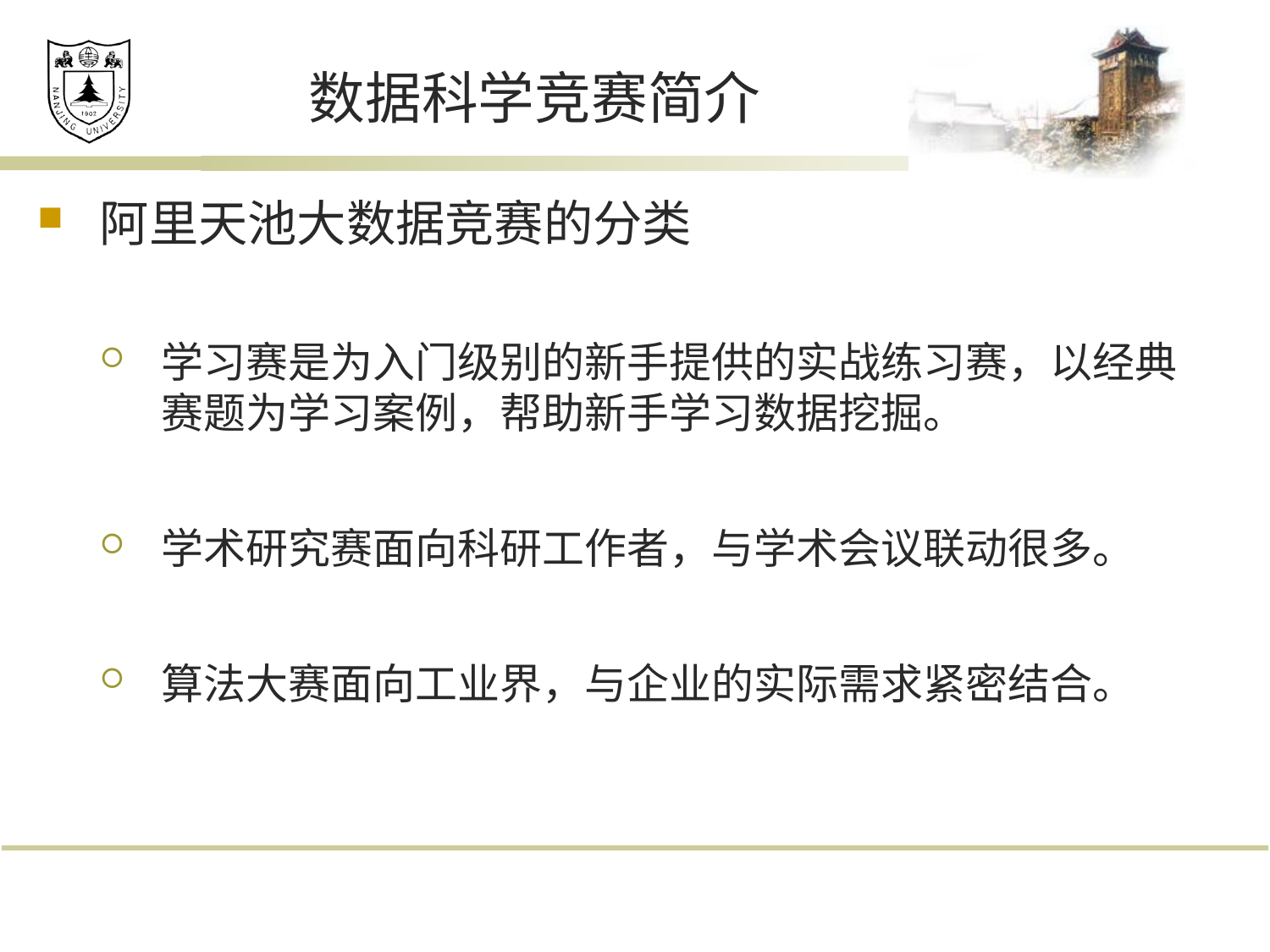

# 数据科学竞赛简介
阿里天池大数据竞赛的分类

学习赛是为入门级别的新手提供的实战练习赛，以经典赛题为学习案例，帮助新手学习数据挖掘。

学术研究赛面向科研工作者，与学术会议联动很多。

算法大赛面向工业界，与企业的实际需求紧密结合。